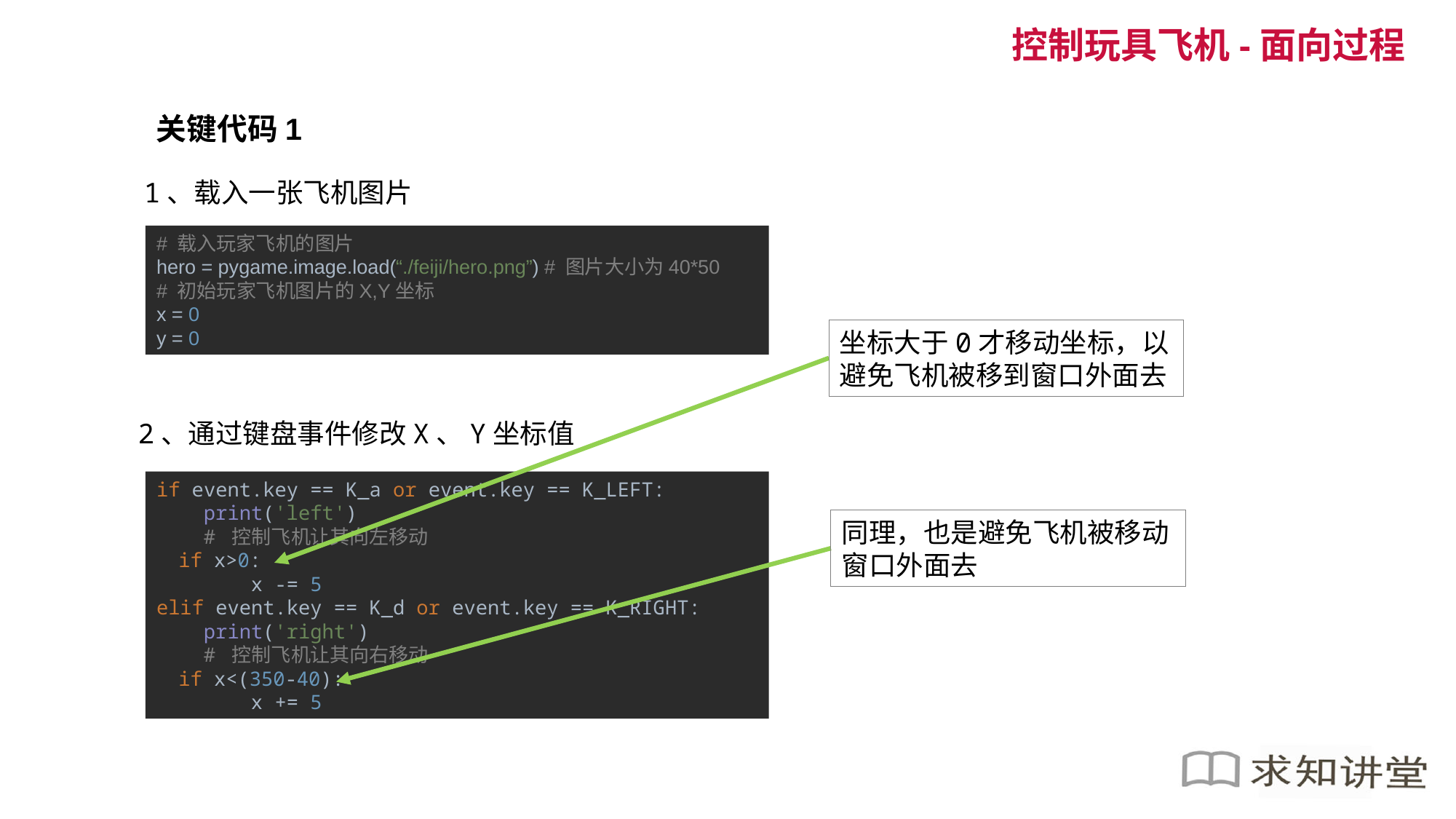

控制玩具飞机-面向过程
关键代码1
1、载入一张飞机图片
# 载入玩家飞机的图片 hero = pygame.image.load(“./feiji/hero.png”) # 图片大小为40*50 # 初始玩家飞机图片的X,Y坐标 x = 0 y = 0
坐标大于0才移动坐标，以避免飞机被移到窗口外面去
2、通过键盘事件修改X、Y坐标值
if event.key == K_a or event.key == K_LEFT:
    print('left')
    # 控制飞机让其向左移动
    if x>0:
        x -= 5
elif event.key == K_d or event.key == K_RIGHT:
    print('right')
    # 控制飞机让其向右移动
    if x<(350-40):
        x += 5
同理，也是避免飞机被移动窗口外面去